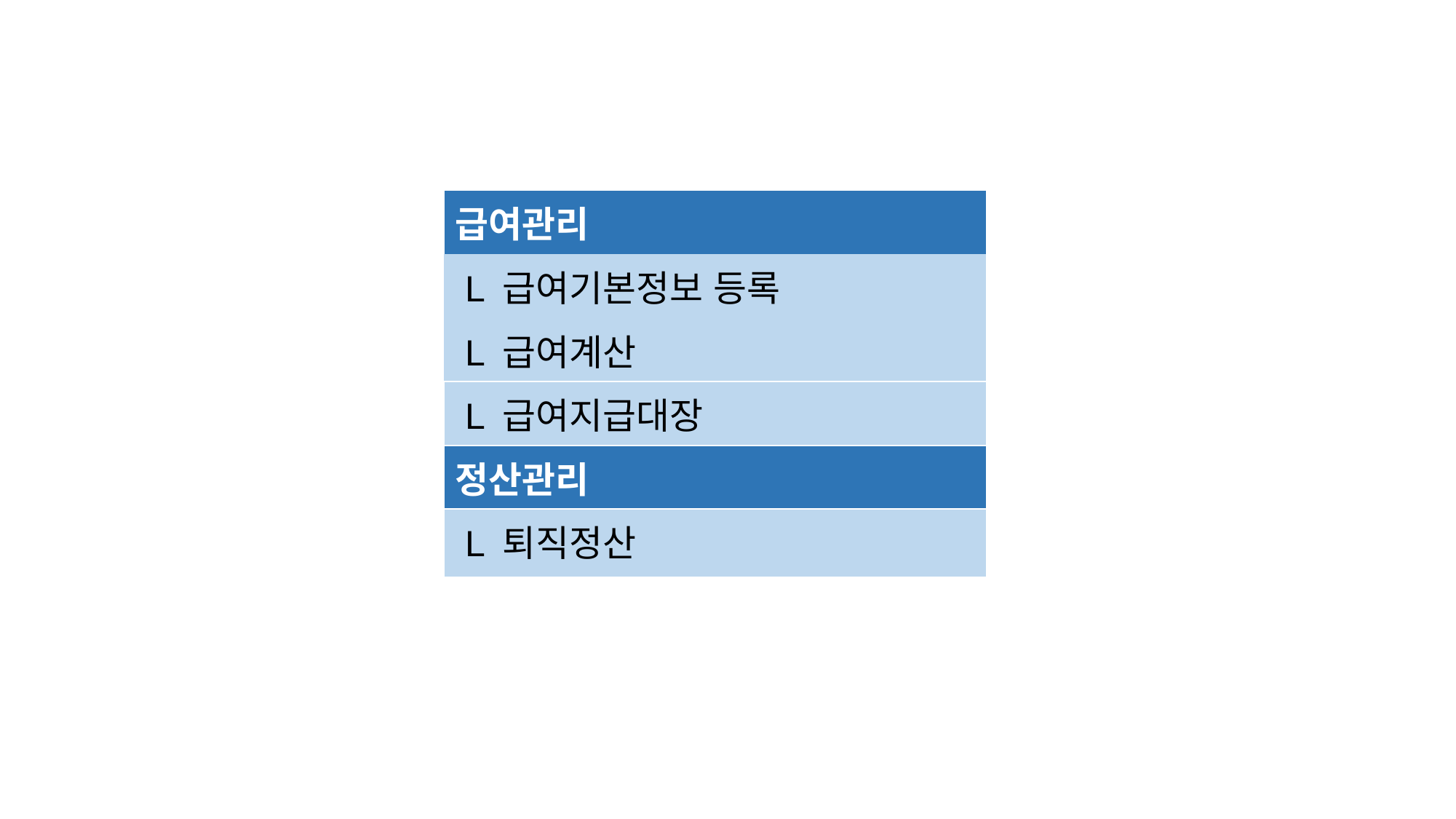

| 급여관리 |
| --- |
| L 급여기본정보 등록 |
| L 급여계산 |
| L 급여지급대장 |
| 정산관리 |
| L 퇴직정산 |